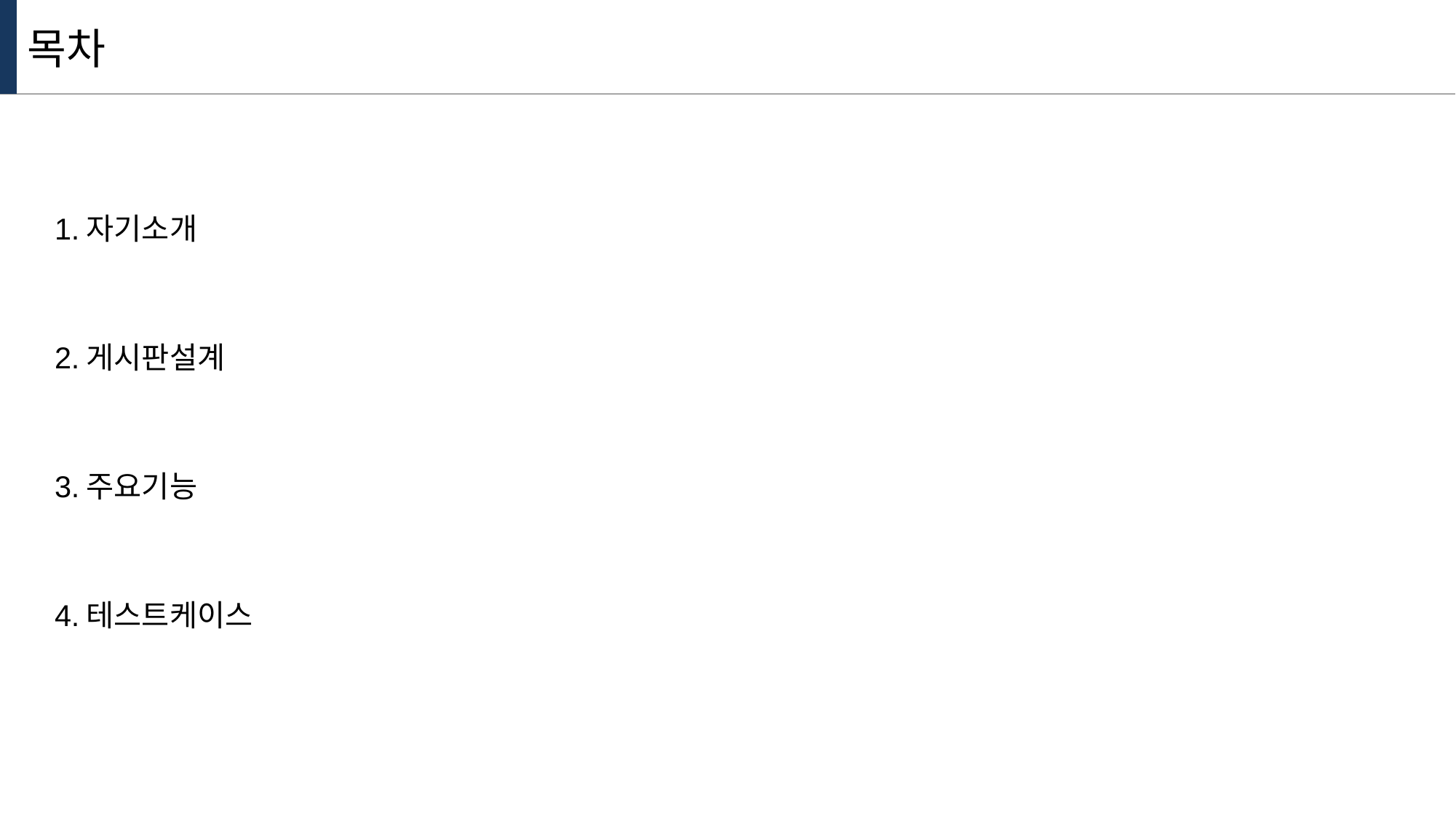

목차

| 1.자기소개 |
| --- |
| 2.게시판설계 |
| 3.주요기능 |
| 4.테스트케이스 |